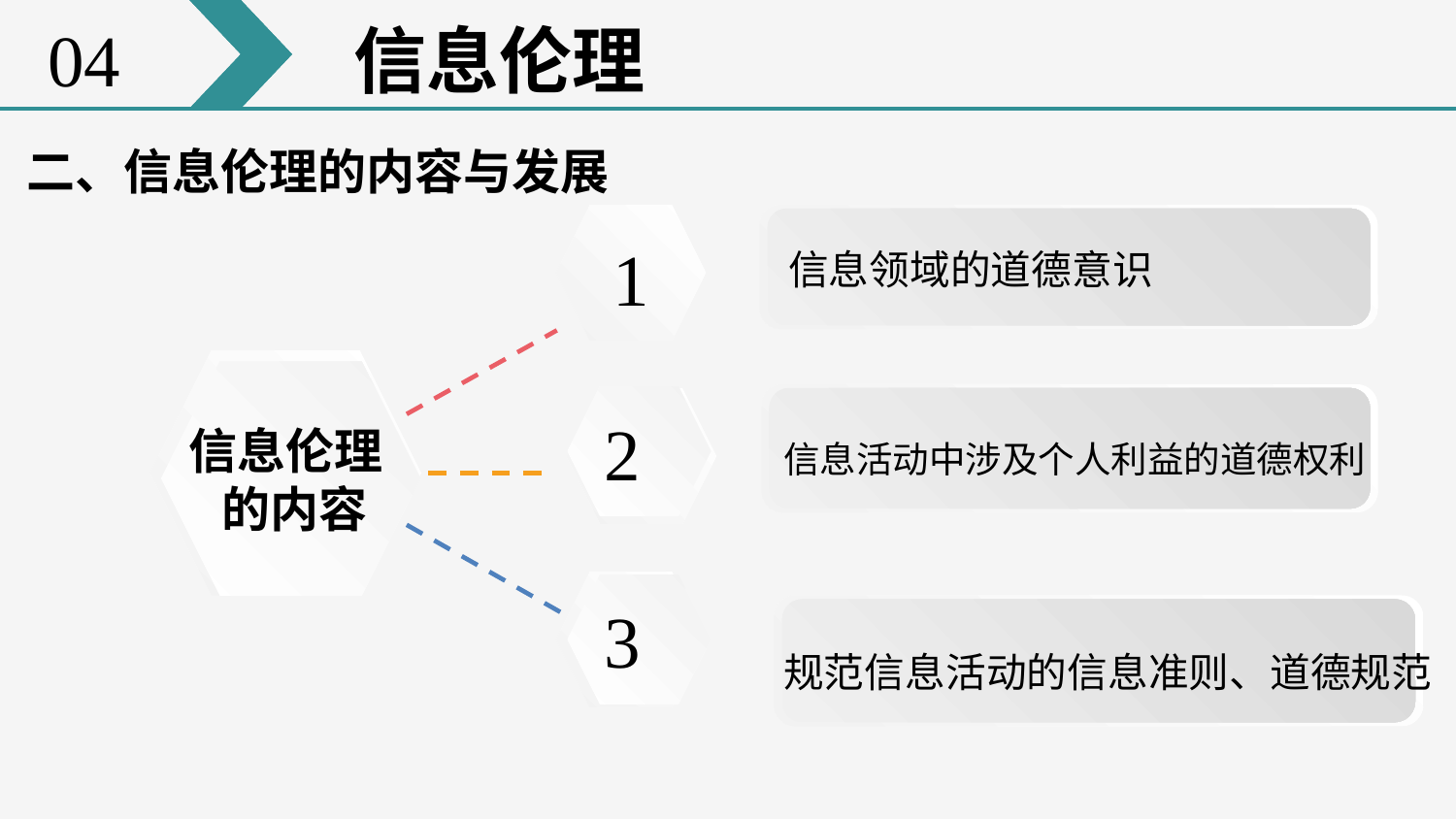

信息伦理
04
二、信息伦理的内容与发展

信息领域的道德意识
1

2

信息活动中涉及个人利益的道德权利
信息伦理
  的内容

3

规范信息活动的信息准则、道德规范